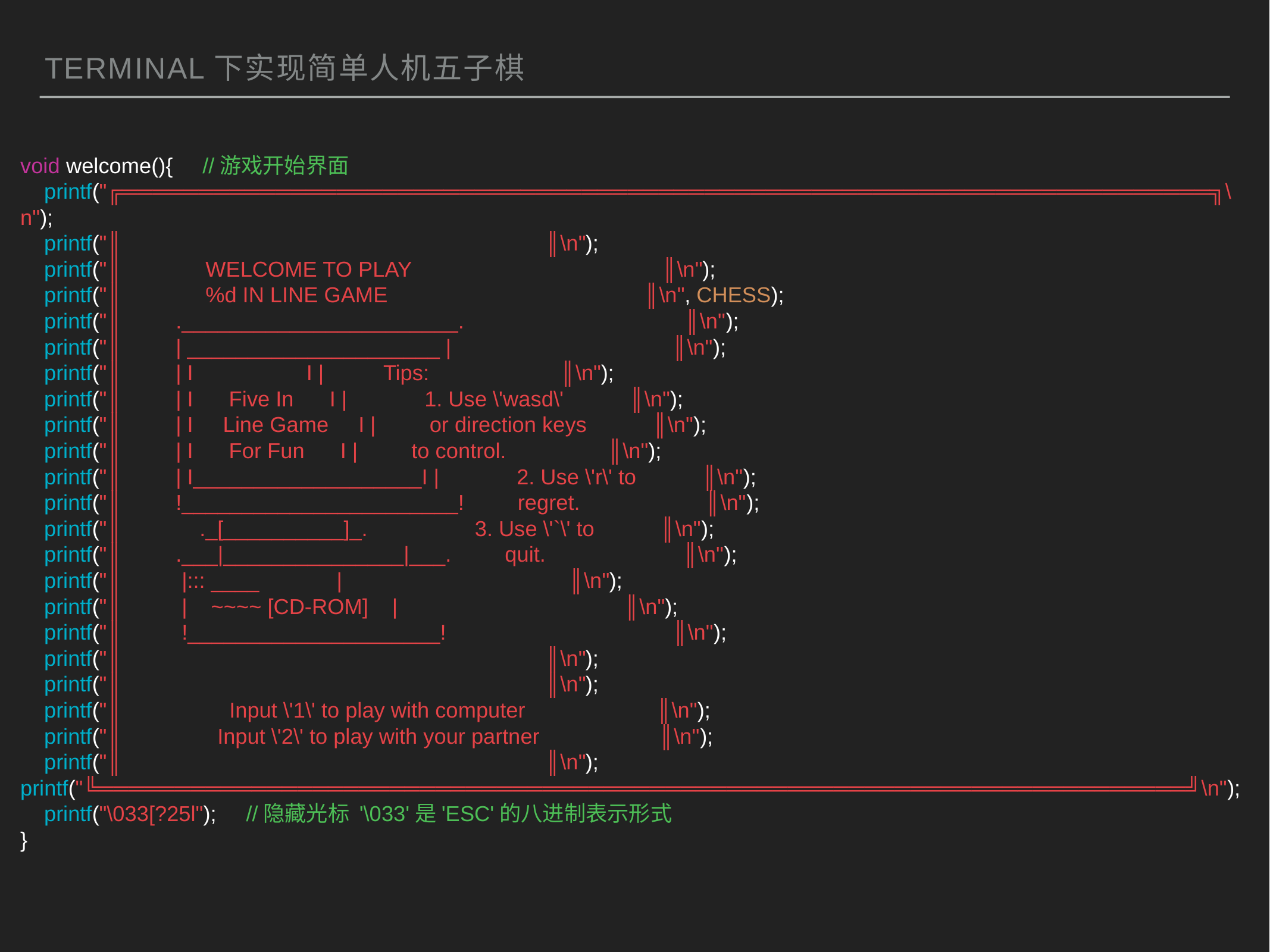

terminal下实现简单人机五子棋
void welcome(){     //游戏开始界面
    printf("╔═══════════════════════════════════════════════════════════════════════╗\n");
    printf("║                                                                       ║\n");
    printf("║              WELCOME TO PLAY                                          ║\n");
    printf("║              %d IN LINE GAME                                           ║\n", CHESS);
    printf("║         ._______________________.                                     ║\n");
    printf("║         | _____________________ |                                     ║\n");
    printf("║         | I                   I |          Tips:                      ║\n");
    printf("║         | I      Five In      I |             1. Use \'wasd\'           ║\n");
    printf("║         | I     Line Game     I |         or direction keys           ║\n");
    printf("║         | I      For Fun      I |         to control.                 ║\n");
    printf("║         | I___________________I |             2. Use \'r\' to           ║\n");
    printf("║         !_______________________!         regret.                     ║\n");
    printf("║             ._[__________]_.                  3. Use \'`\' to           ║\n");
    printf("║         .___|_______________|___.         quit.                       ║\n");
    printf("║          |::: ____             |                                      ║\n");
    printf("║          |    ~~~~ [CD-ROM]    |                                      ║\n");
    printf("║          !_____________________!                                      ║\n");
    printf("║                                                                       ║\n");
    printf("║                                                                       ║\n");
    printf("║                  Input \'1\' to play with computer                      ║\n");
    printf("║                Input \'2\' to play with your partner                    ║\n");
    printf("║                                                                       ║\n");
printf("╚═══════════════════════════════════════════════════════════════════════╝\n");
    printf("\033[?25l");     //隐藏光标 '\033'是'ESC'的八进制表示形式
}